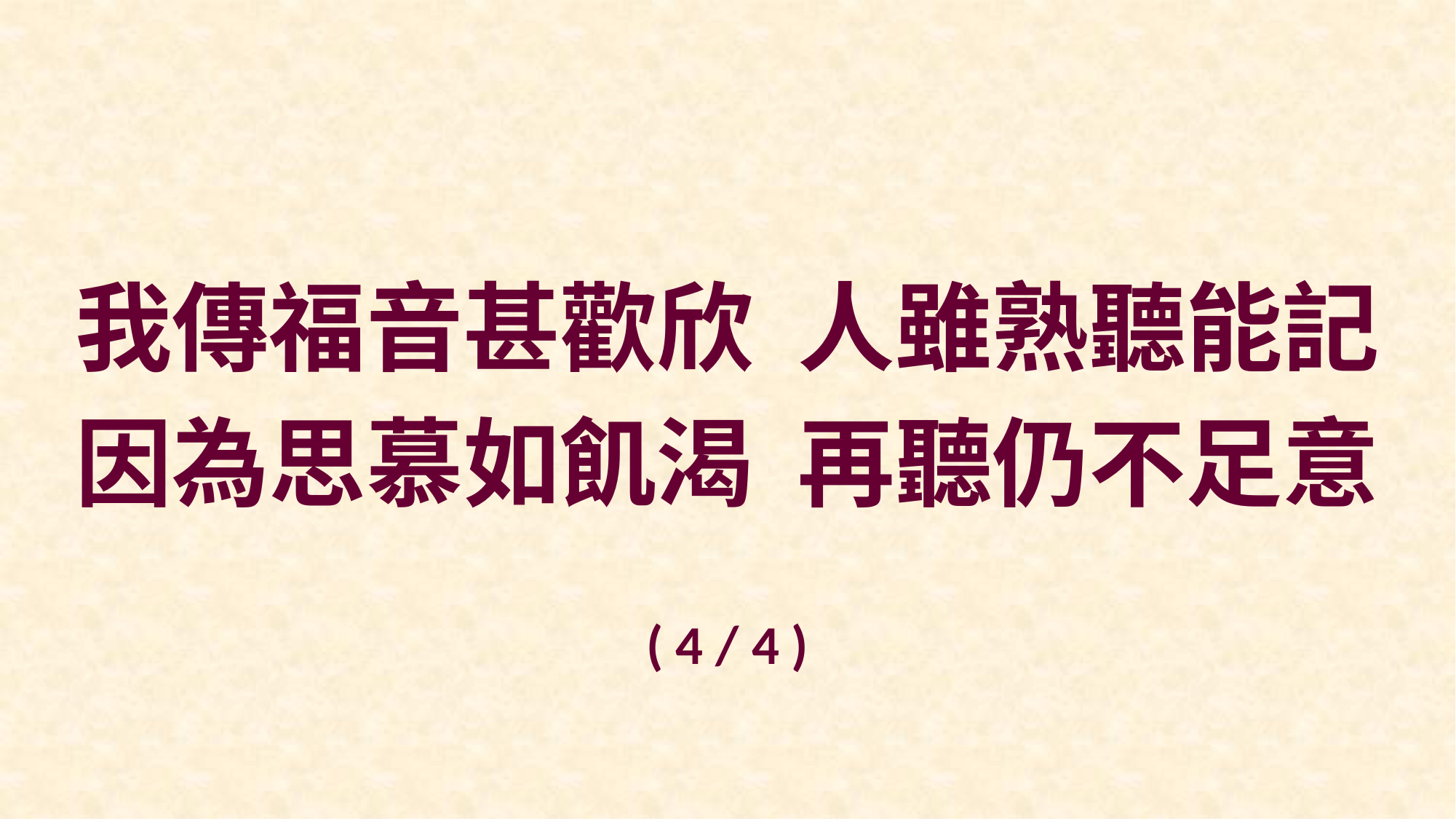

我傳福音甚歡欣  人雖熟聽能記
因為思慕如飢渴  再聽仍不足意
( 4 / 4 )